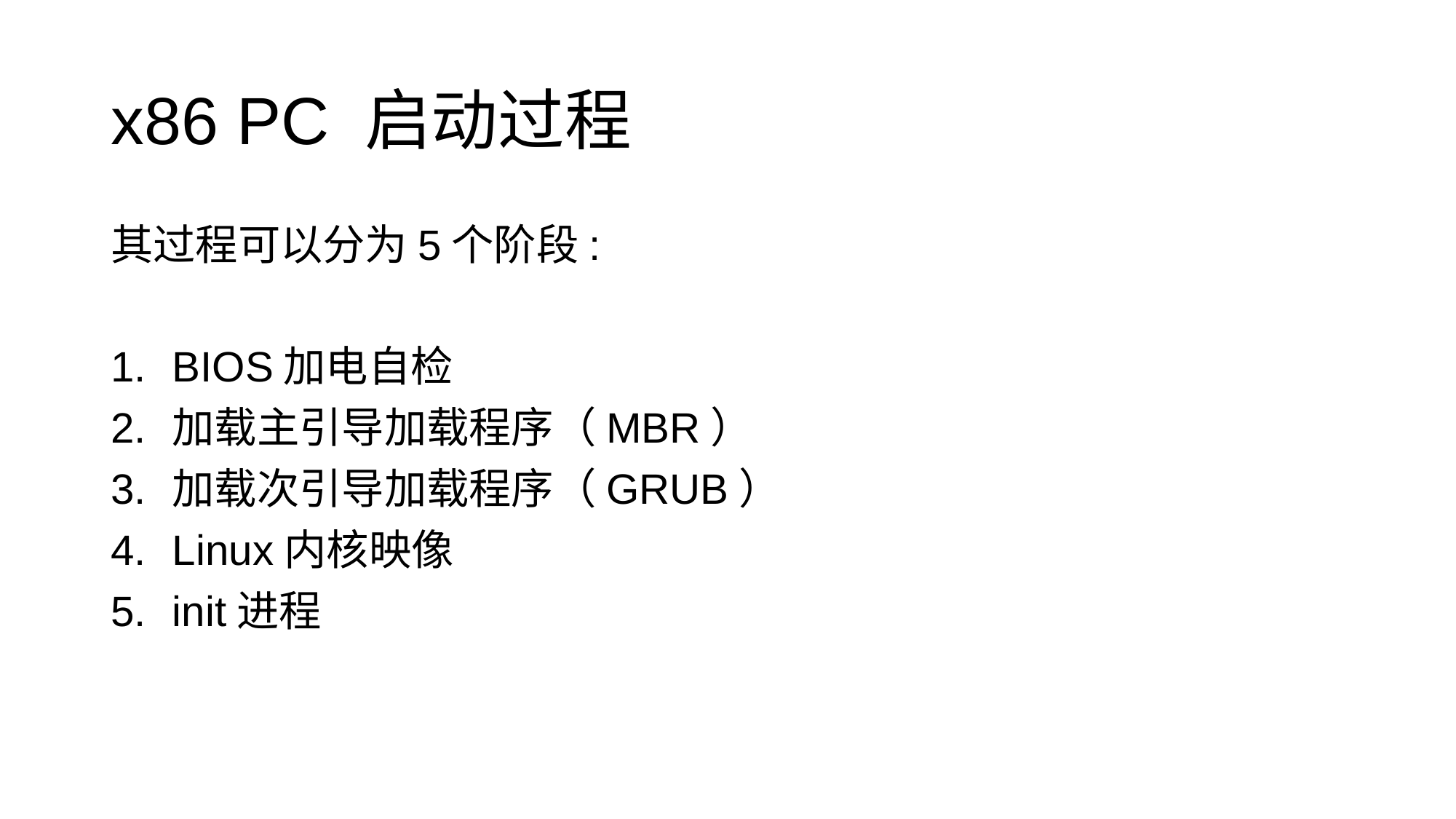

# x86 PC 启动过程
其过程可以分为5个阶段:

BIOS加电自检
加载主引导加载程序（MBR）
加载次引导加载程序（GRUB）
Linux内核映像
init进程